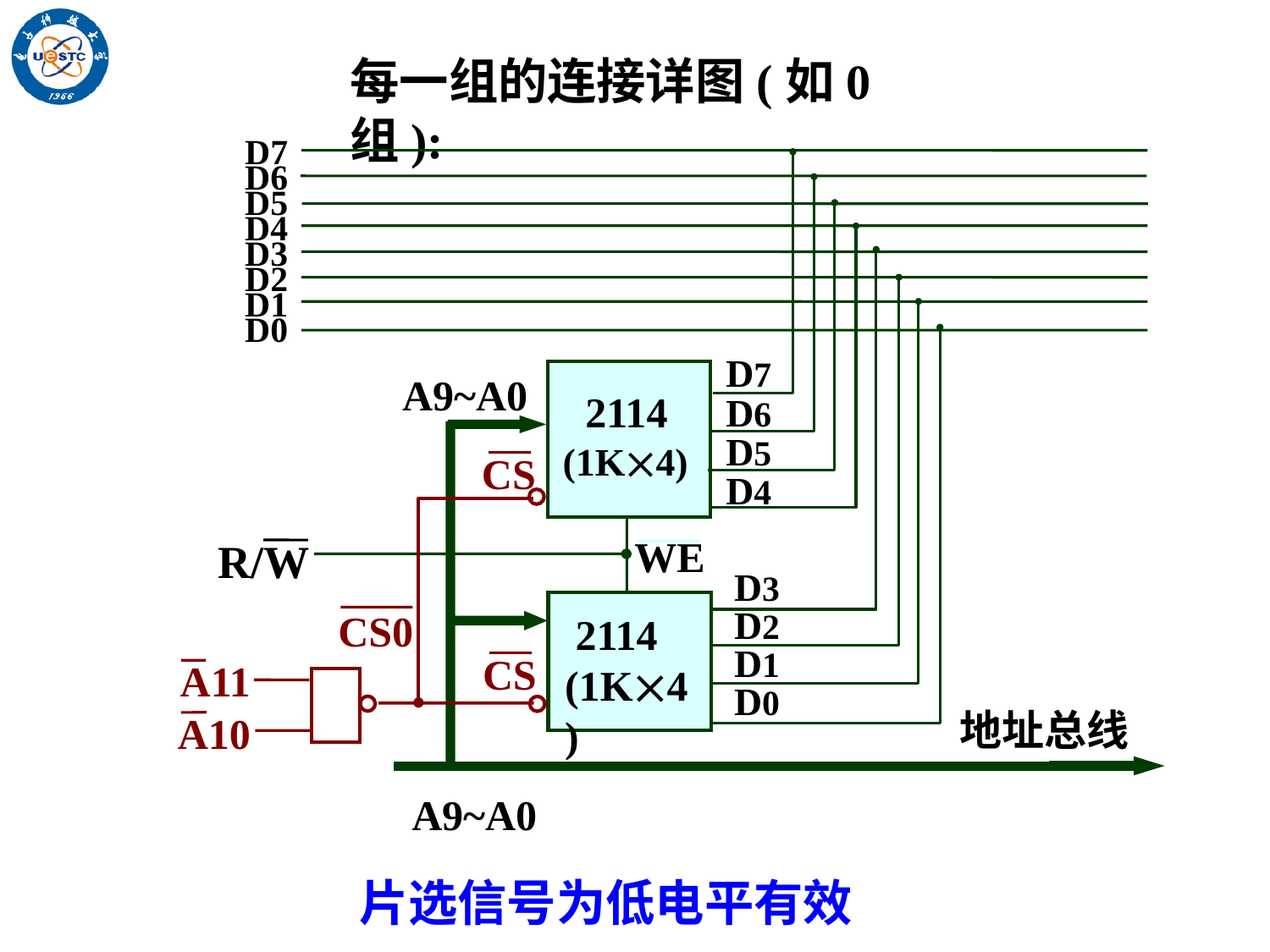

每一组的连接详图(如0组):
D7
D6 D5
D4 D3
D2 D1
D0

D7
D6
D5
D4

A9~A0
  2114
(1K×4)

CS

WE
R/W

D3
D2 D1
D0

CS0
 2114
(1K×4)

CS
A11

A10

地址总线

A9~A0
片选信号为低电平有效